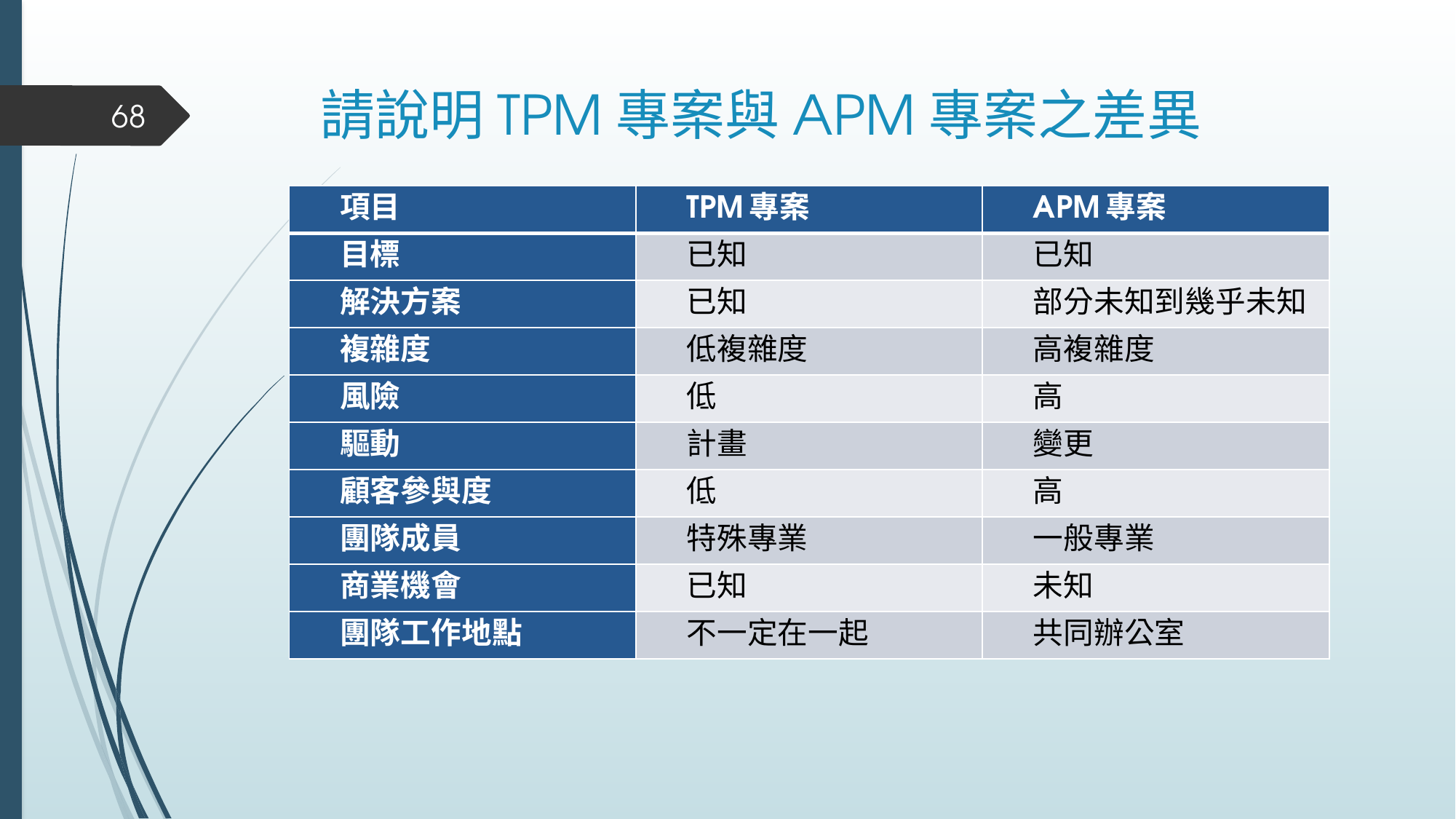

# 請說明TPM專案與APM專案之差異
68
| 項目 | TPM專案 | APM專案 |
| --- | --- | --- |
| 目標 | 已知 | 已知 |
| 解決方案 | 已知 | 部分未知到幾乎未知 |
| 複雜度 | 低複雜度 | 高複雜度 |
| 風險 | 低 | 高 |
| 驅動 | 計畫 | 變更 |
| 顧客參與度 | 低 | 高 |
| 團隊成員 | 特殊專業 | 一般專業 |
| 商業機會 | 已知 | 未知 |
| 團隊工作地點 | 不一定在一起 | 共同辦公室 |